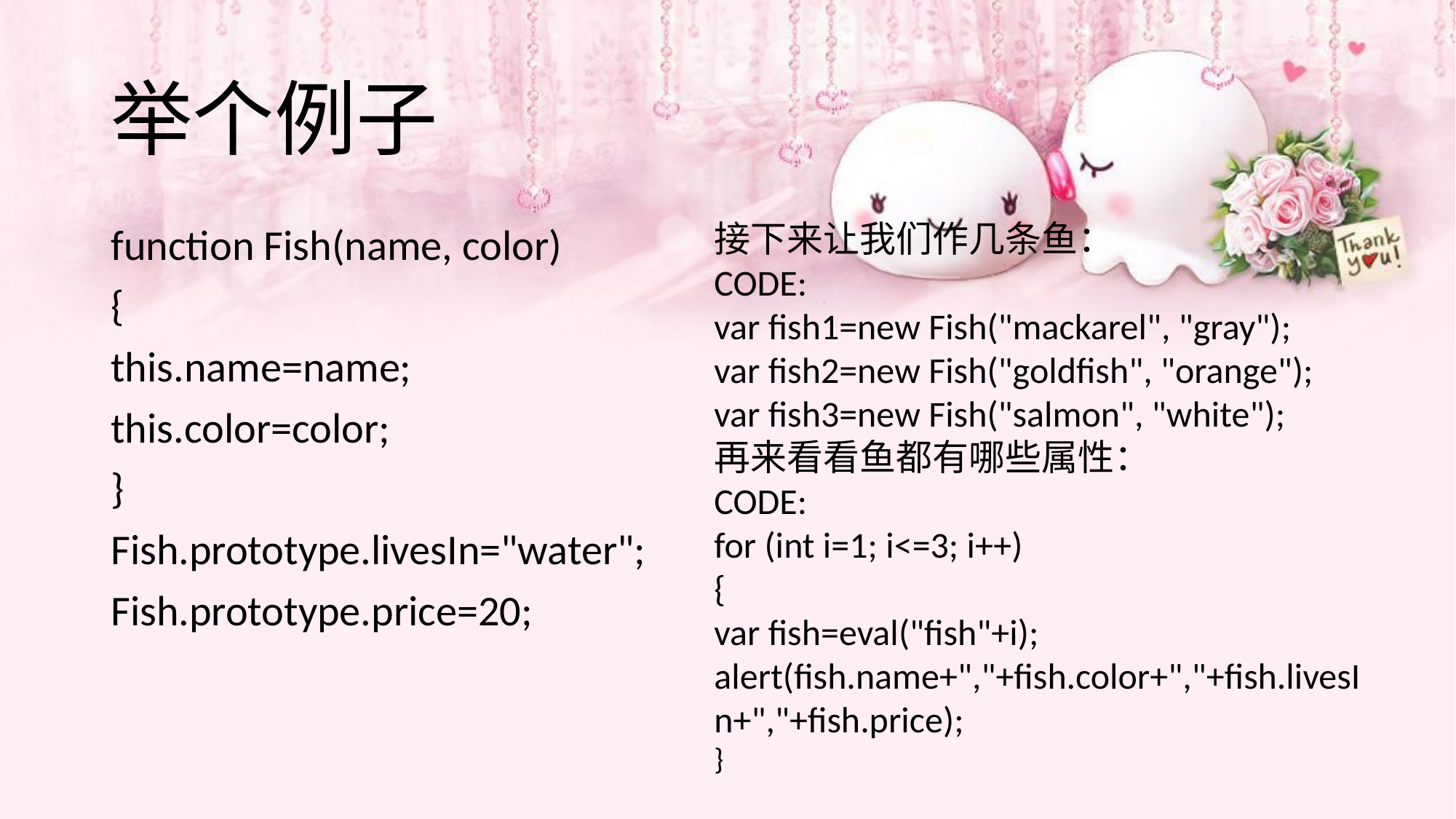

# 举个例子

接下来让我们作几条鱼：
CODE:
var fish1=new Fish("mackarel", "gray");
var fish2=new Fish("goldfish", "orange");
var fish3=new Fish("salmon", "white");
再来看看鱼都有哪些属性：
CODE:
for (int i=1; i<=3; i++)
{
var fish=eval("fish"+i);   alert(fish.name+","+fish.color+","+fish.livesIn+","+fish.price);
}

function Fish(name, color)
{
this.name=name;
this.color=color;
}
Fish.prototype.livesIn="water";
Fish.prototype.price=20;